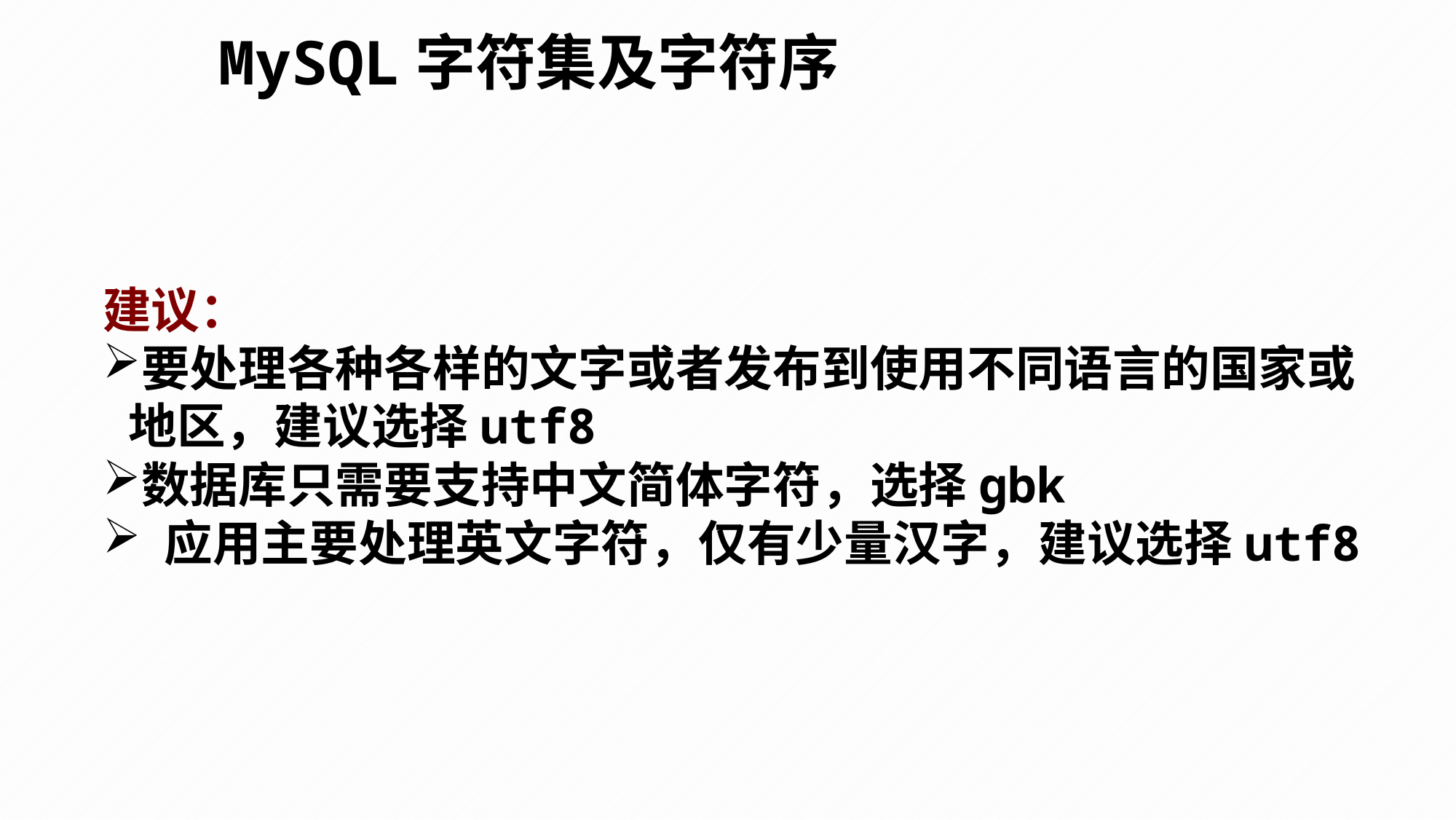

MySQL字符集及字符序
建议：
要处理各种各样的文字或者发布到使用不同语言的国家或地区，建议选择utf8
数据库只需要支持中文简体字符，选择gbk
 应用主要处理英文字符，仅有少量汉字，建议选择utf8